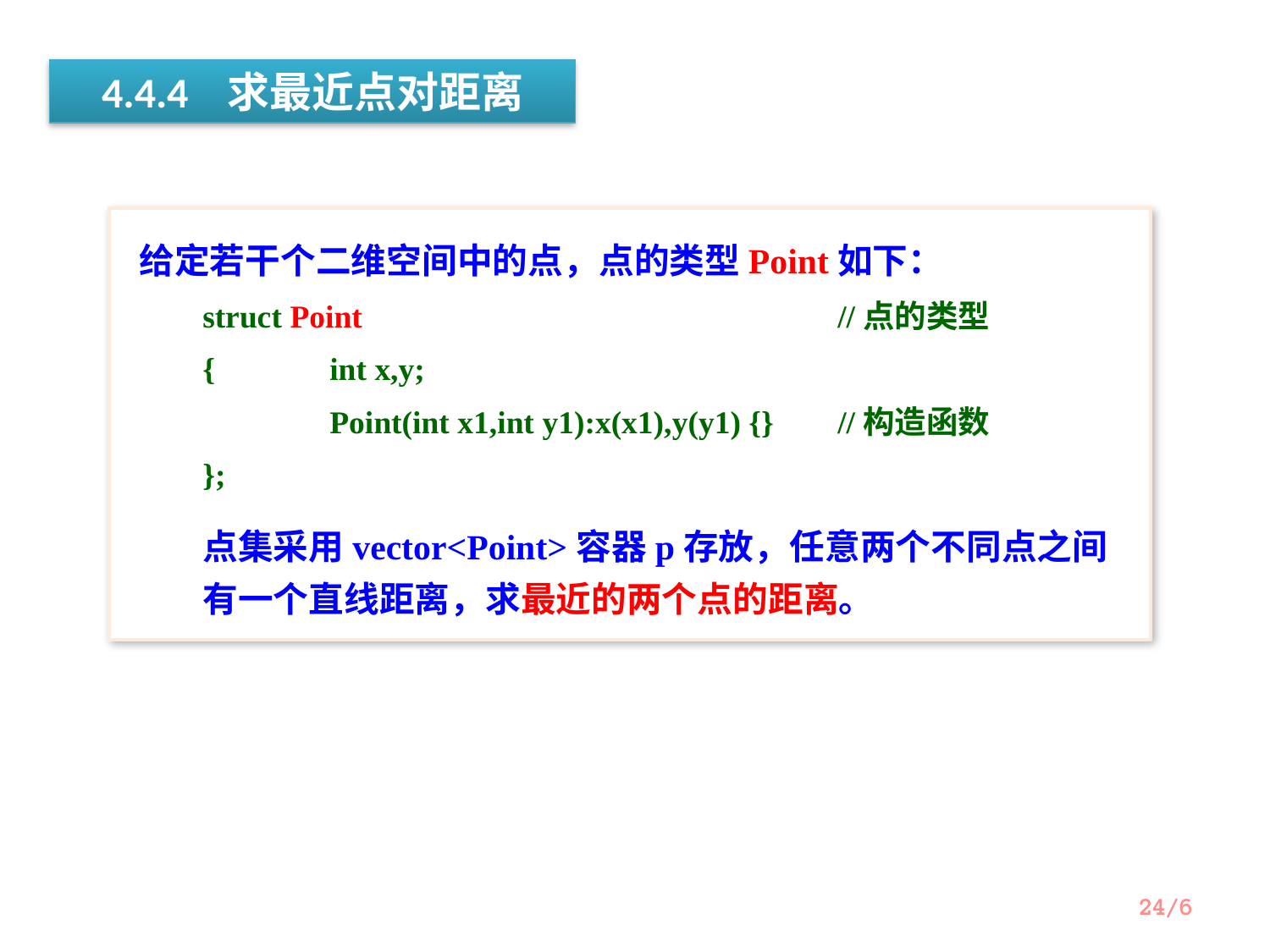

4.4.4   求最近点对距离
给定若干个二维空间中的点，点的类型Point如下：
struct Point				//点的类型
{	int x,y;
 	Point(int x1,int y1):x(x1),y(y1) {}	//构造函数
};
点集采用vector<Point>容器p存放，任意两个不同点之间有一个直线距离，求最近的两个点的距离。
24/6